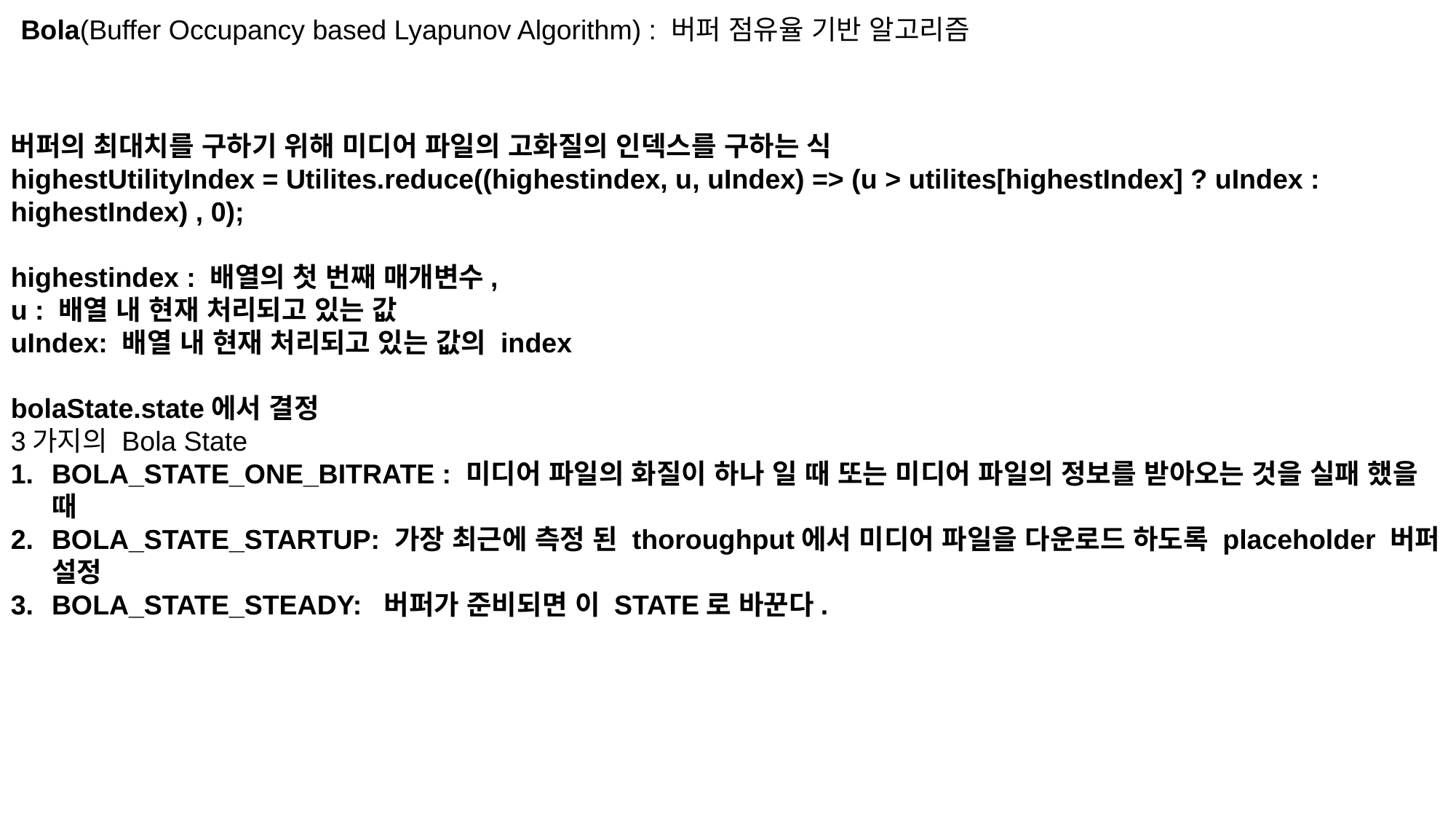

Bola(Buffer Occupancy based Lyapunov Algorithm) : 버퍼 점유율 기반 알고리즘

버퍼의 최대치를 구하기 위해 미디어 파일의 고화질의 인덱스를 구하는 식
highestUtilityIndex = Utilites.reduce((highestindex, u, uIndex) => (u > utilites[highestIndex] ? uIndex : highestIndex) , 0);

highestindex : 배열의 첫 번째 매개변수,
u : 배열 내 현재 처리되고 있는 값
uIndex: 배열 내 현재 처리되고 있는 값의 index

bolaState.state에서 결정
3가지의 Bola State
BOLA_STATE_ONE_BITRATE : 미디어 파일의 화질이 하나 일 때 또는 미디어 파일의 정보를 받아오는 것을 실패 했을 때
BOLA_STATE_STARTUP: 가장 최근에 측정 된 thoroughput에서 미디어 파일을 다운로드 하도록 placeholder 버퍼 설정
BOLA_STATE_STEADY:  버퍼가 준비되면 이 STATE로 바꾼다.